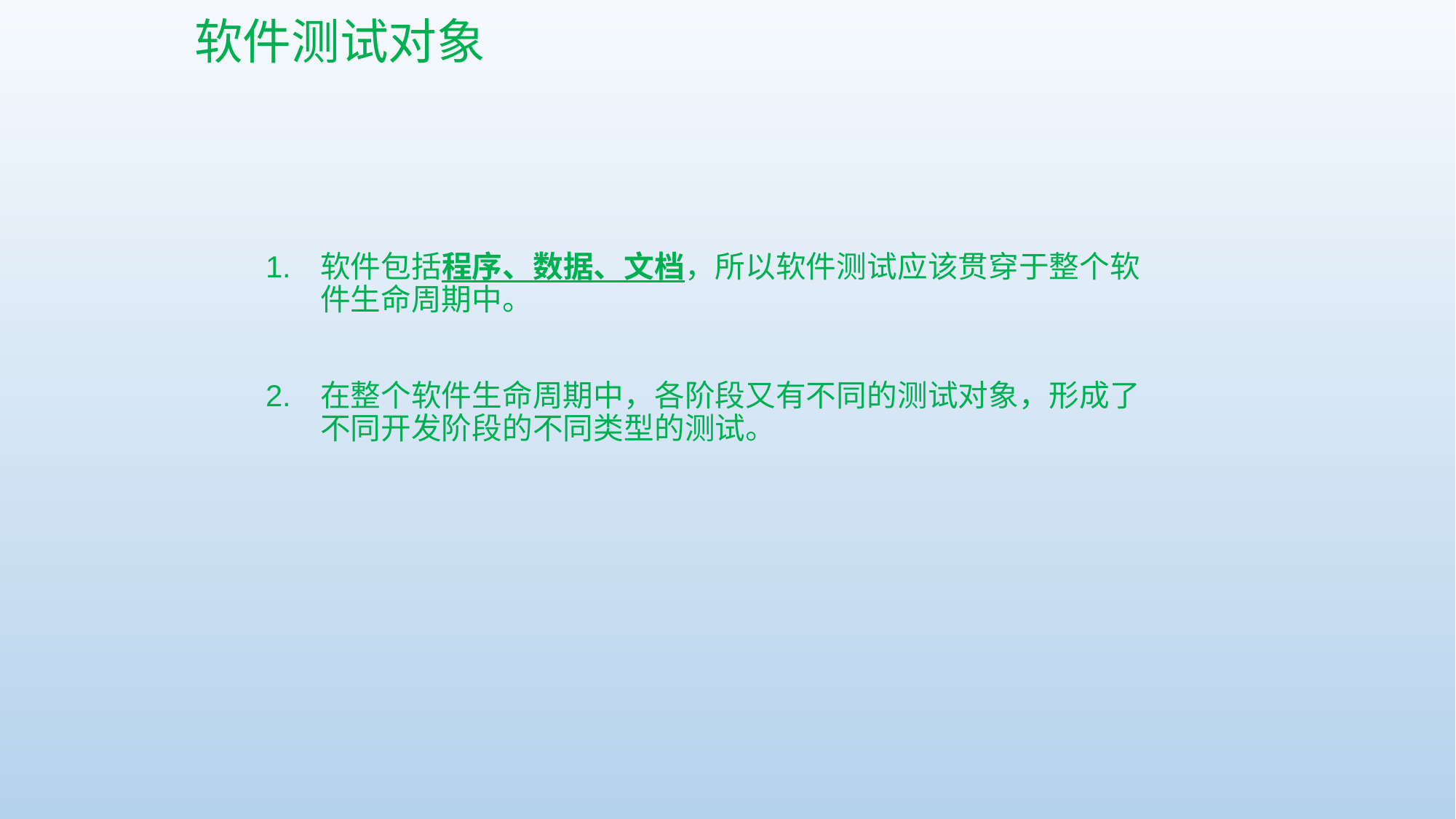

# 软件测试对象
软件包括程序、数据、文档，所以软件测试应该贯穿于整个软件生命周期中。

在整个软件生命周期中，各阶段又有不同的测试对象，形成了不同开发阶段的不同类型的测试。